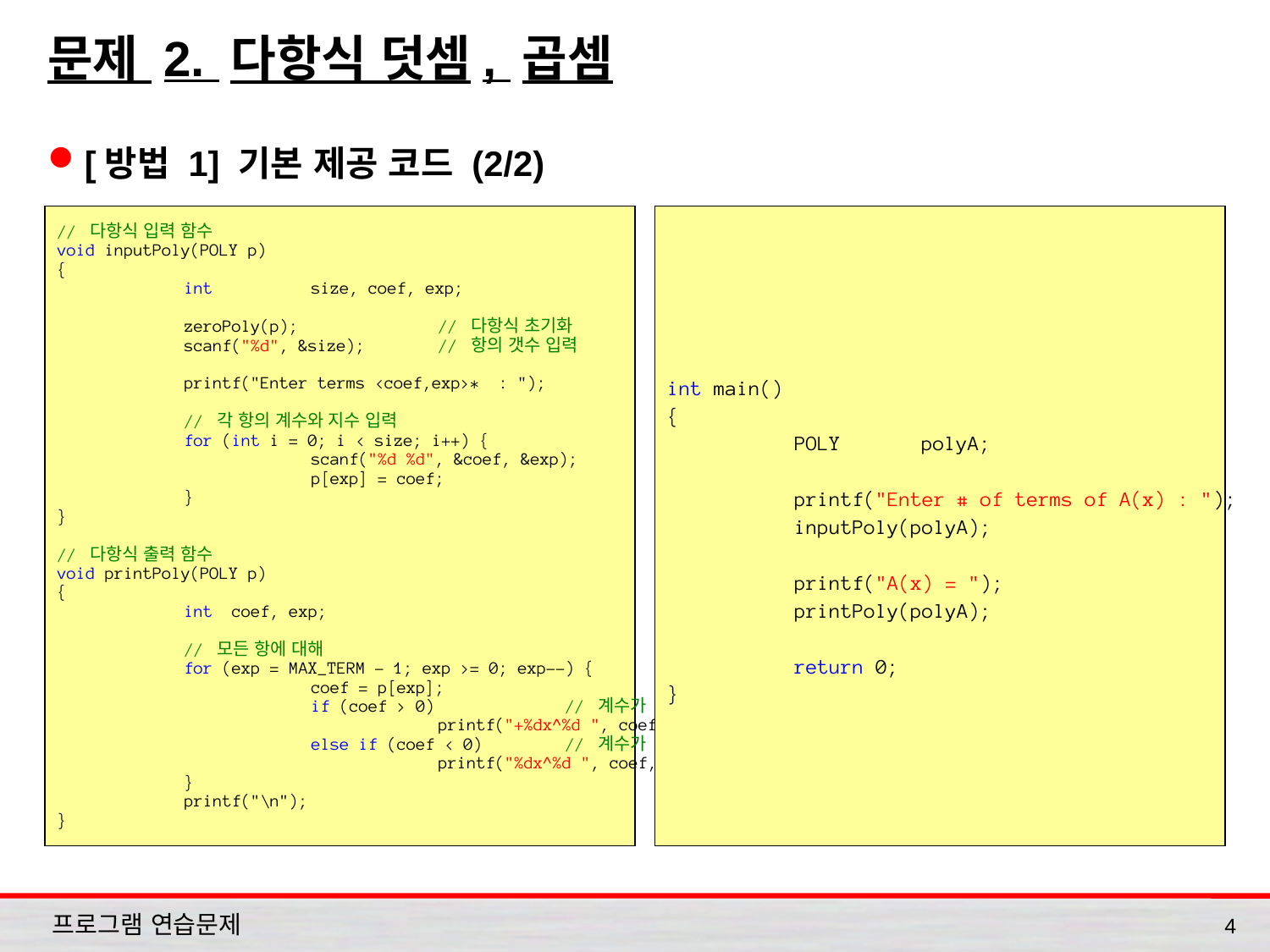

# 문제 2. 다항식 덧셈, 곱셈
[방법 1] 기본 제공 코드 (2/2)
// 다항식 입력 함수
void inputPoly(POLY p)
{
	int	size, coef, exp;

	zeroPoly(p);		// 다항식 초기화
	scanf("%d", &size);	// 항의 갯수 입력

	printf("Enter terms <coef,exp>*  : ");

	// 각 항의 계수와 지수 입력
	for (int i = 0; i < size; i++) {
		scanf("%d %d", &coef, &exp);
		p[exp] = coef;
	}
}

// 다항식 출력 함수
void printPoly(POLY p)
{
	int  coef, exp;

	// 모든 항에 대해
	for (exp = MAX_TERM - 1; exp >= 0; exp--) {
		coef = p[exp];
		if (coef > 0)		// 계수가 +인 경우, 출력
			printf("+%dx^%d ", coef, exp);
		else if (coef < 0)	// 계수가 -인 경우, 출력
			printf("%dx^%d ", coef, exp);
	}
	printf("\n");
}

int main()
{
	POLY	polyA;

	printf("Enter # of terms of A(x) : ");
	inputPoly(polyA);

	printf("A(x) = ");
	printPoly(polyA);

	return 0;
}